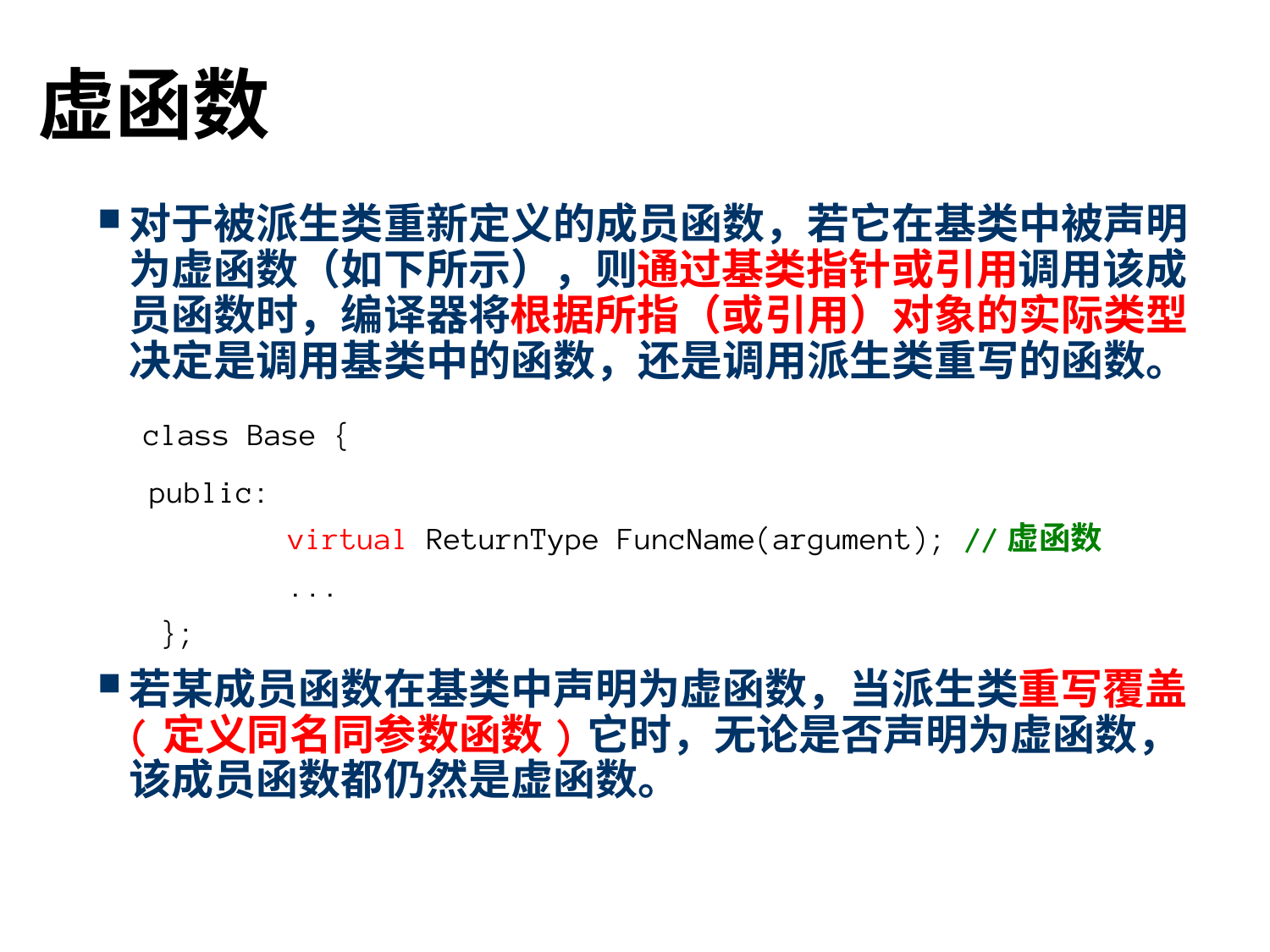

# 虚函数
对于被派生类重新定义的成员函数，若它在基类中被声明为虚函数（如下所示），则通过基类指针或引用调用该成员函数时，编译器将根据所指（或引用）对象的实际类型决定是调用基类中的函数，还是调用派生类重写的函数。
  class Base {
   public:
	virtual ReturnType FuncName(argument); //虚函数
	...
};
若某成员函数在基类中声明为虚函数，当派生类重写覆盖(定义同名同参数函数)它时，无论是否声明为虚函数，该成员函数都仍然是虚函数。